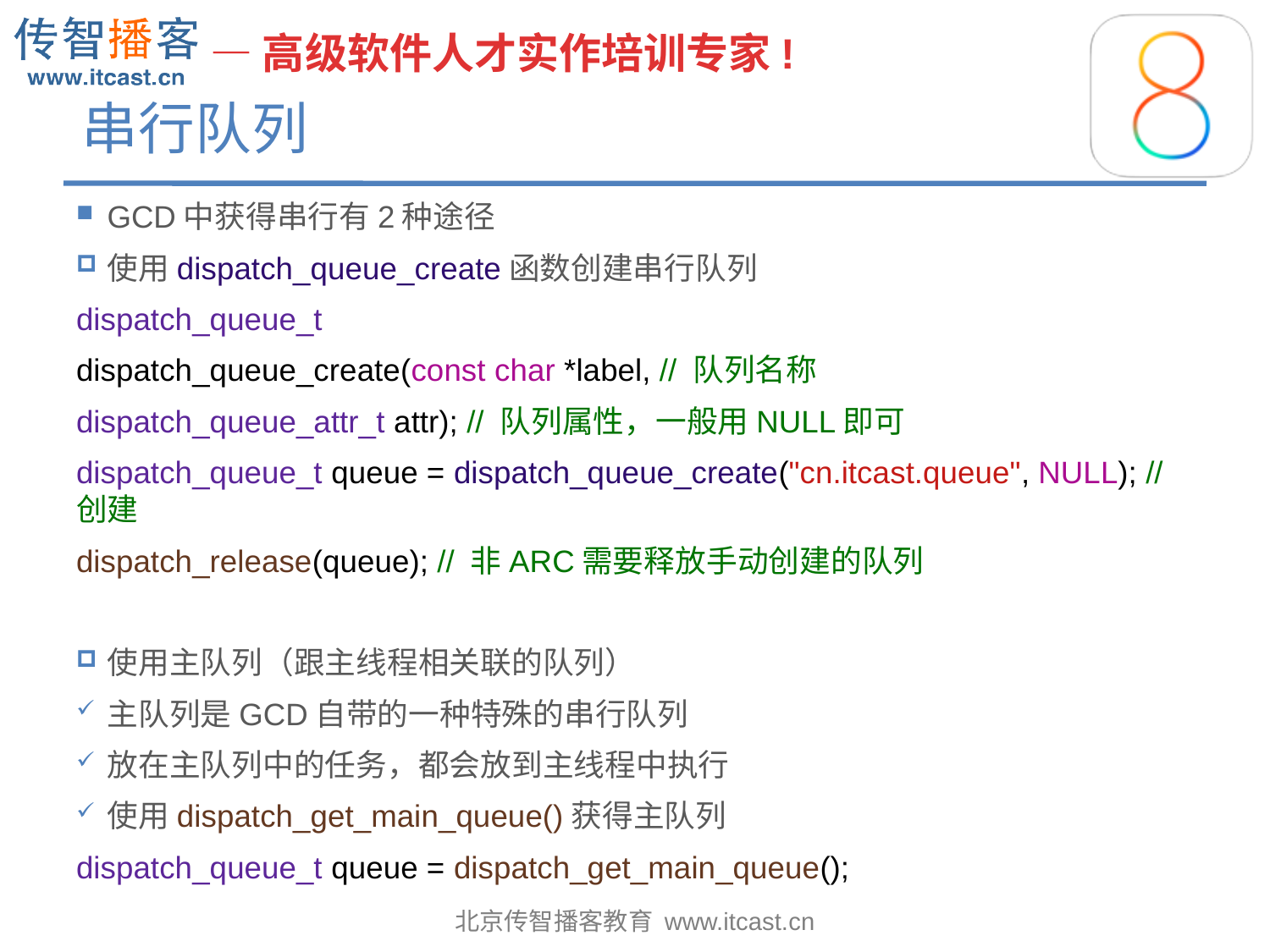

# 串行队列
GCD中获得串行有2种途径
使用dispatch_queue_create函数创建串行队列
dispatch_queue_t
dispatch_queue_create(const char *label, // 队列名称
dispatch_queue_attr_t attr); // 队列属性，一般用NULL即可
dispatch_queue_t queue = dispatch_queue_create("cn.itcast.queue", NULL); // 创建
dispatch_release(queue); // 非ARC需要释放手动创建的队列

使用主队列（跟主线程相关联的队列）
主队列是GCD自带的一种特殊的串行队列
放在主队列中的任务，都会放到主线程中执行
使用dispatch_get_main_queue()获得主队列
dispatch_queue_t queue = dispatch_get_main_queue();